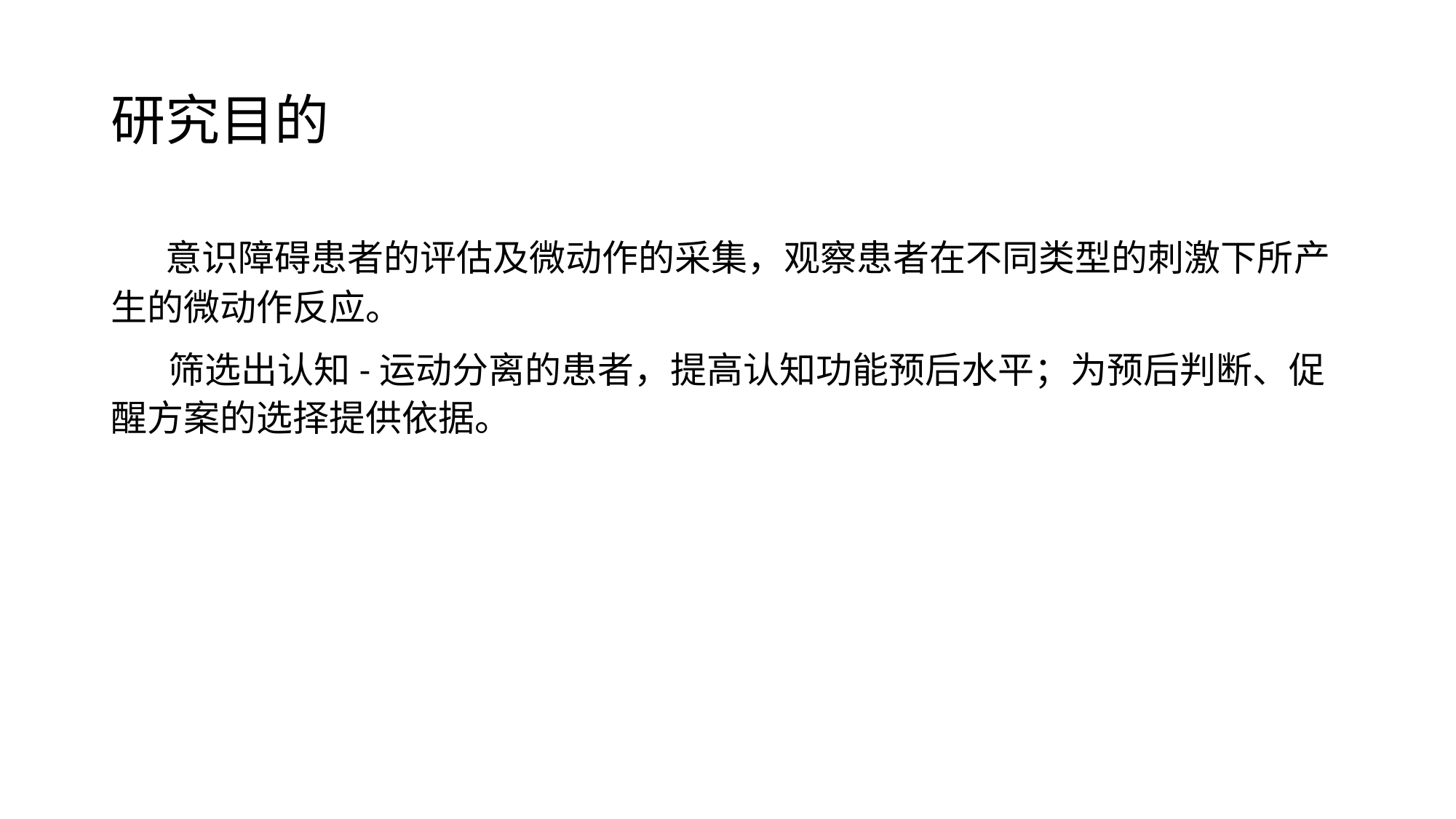

# 研究目的
     意识障碍患者的评估及微动作的采集，观察患者在不同类型的刺激下所产生的微动作反应。
      筛选出认知-运动分离的患者，提高认知功能预后水平；为预后判断、促醒方案的选择提供依据。